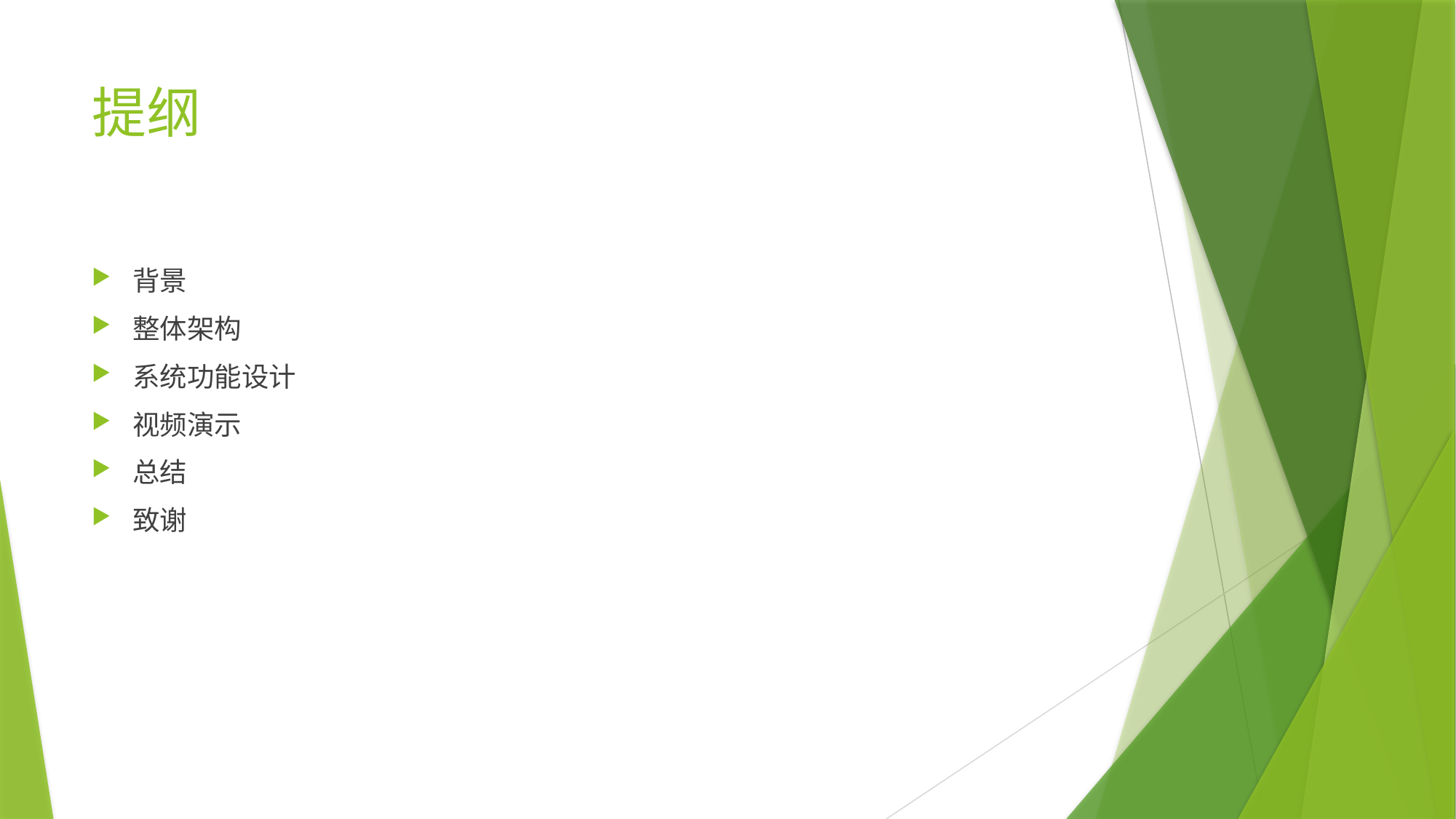

# 提纲
背景
整体架构
系统功能设计
视频演示
总结
致谢